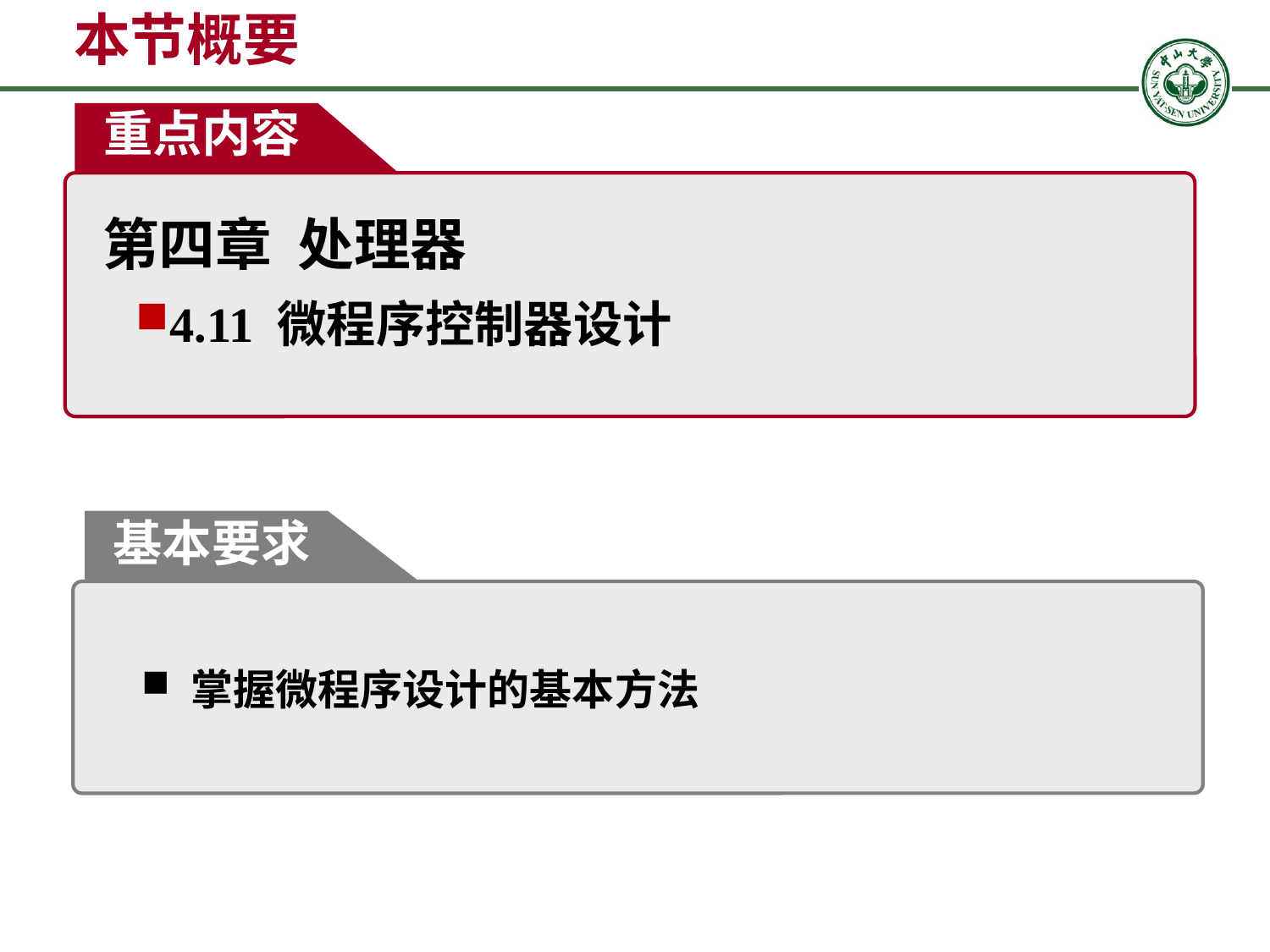

本节概要
重点内容

第四章  处理器
4.11 微程序控制器设计

基本要求

 掌握微程序设计的基本方法